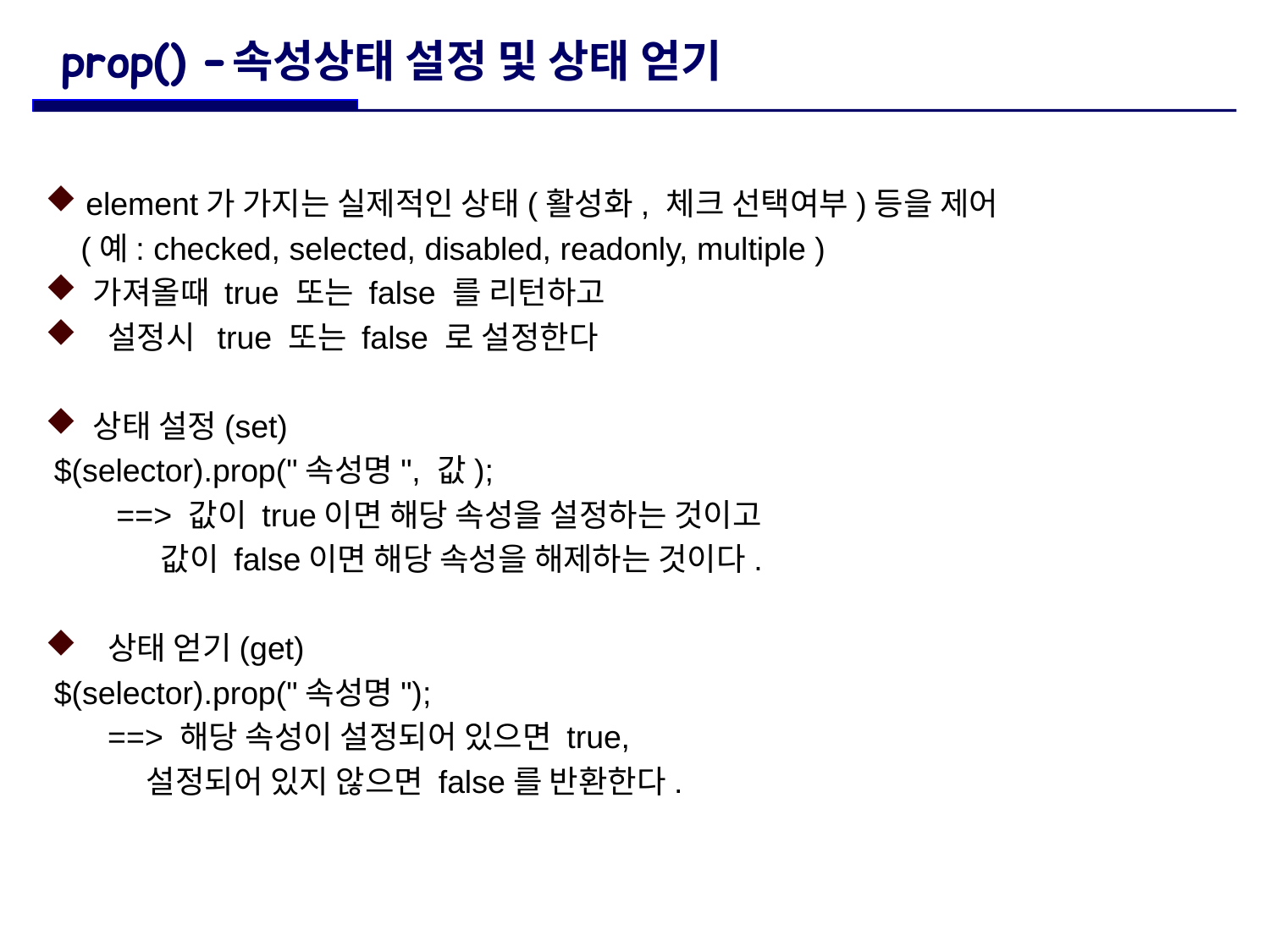

prop() –속성상태 설정 및 상태 얻기
 element가 가지는 실제적인 상태(활성화, 체크 선택여부)등을 제어
    (예: checked, selected, disabled, readonly, multiple )
가져올때 true 또는 false 를 리턴하고
 설정시  true 또는 false 로 설정한다

상태 설정(set)
 $(selector).prop("속성명", 값);
        ==> 값이 true이면 해당 속성을 설정하는 것이고
               값이 false이면 해당 속성을 해제하는 것이다.

 상태 얻기(get)
 $(selector).prop("속성명");
       ==> 해당 속성이 설정되어 있으면 true,
             설정되어 있지 않으면 false를 반환한다.